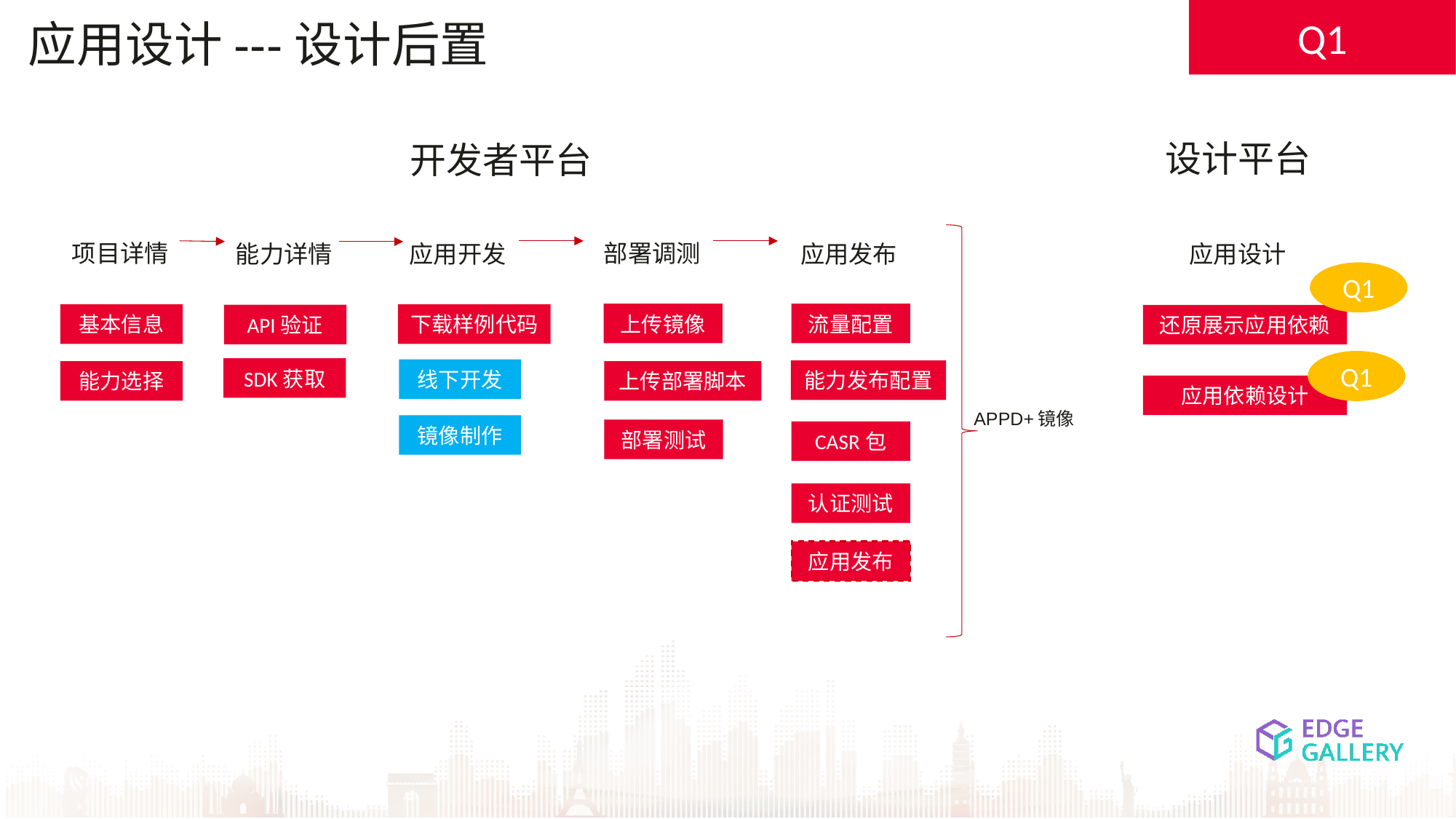

Q1
应用设计---设计后置
设计平台
开发者平台
项目详情
部署调测
能力详情
应用开发
应用发布
应用设计

Q1
流量配置
上传镜像
基本信息
下载样例代码
API验证
还原展示应用依赖
Q1
SDK获取
线下开发
能力发布配置
能力选择
上传部署脚本
应用依赖设计
APPD+镜像
镜像制作
部署测试
CASR包
认证测试
应用发布